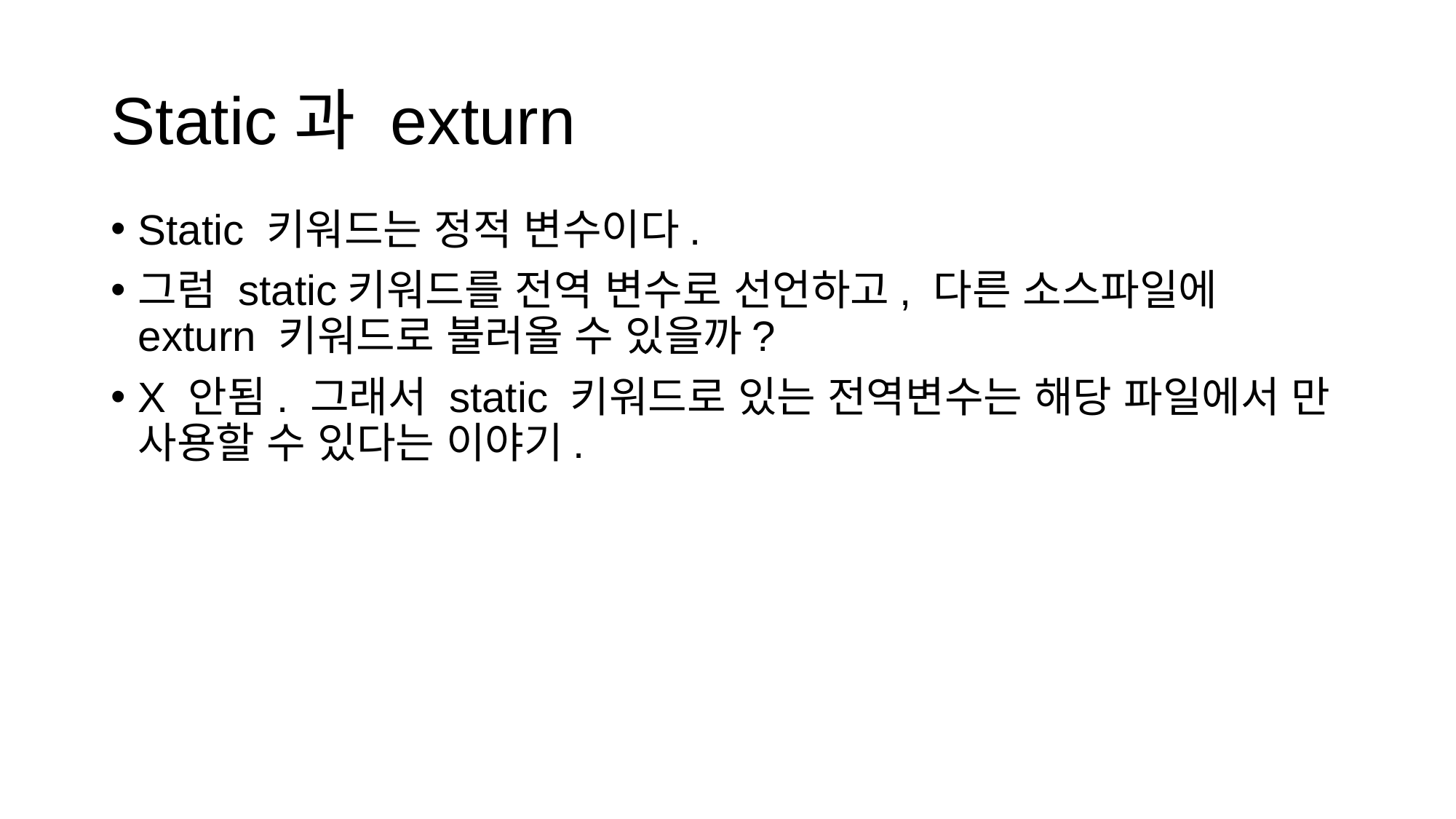

# Static과 exturn
Static 키워드는 정적 변수이다.
그럼 static키워드를 전역 변수로 선언하고, 다른 소스파일에 exturn 키워드로 불러올 수 있을까?
X 안됨. 그래서 static 키워드로 있는 전역변수는 해당 파일에서 만 사용할 수 있다는 이야기.